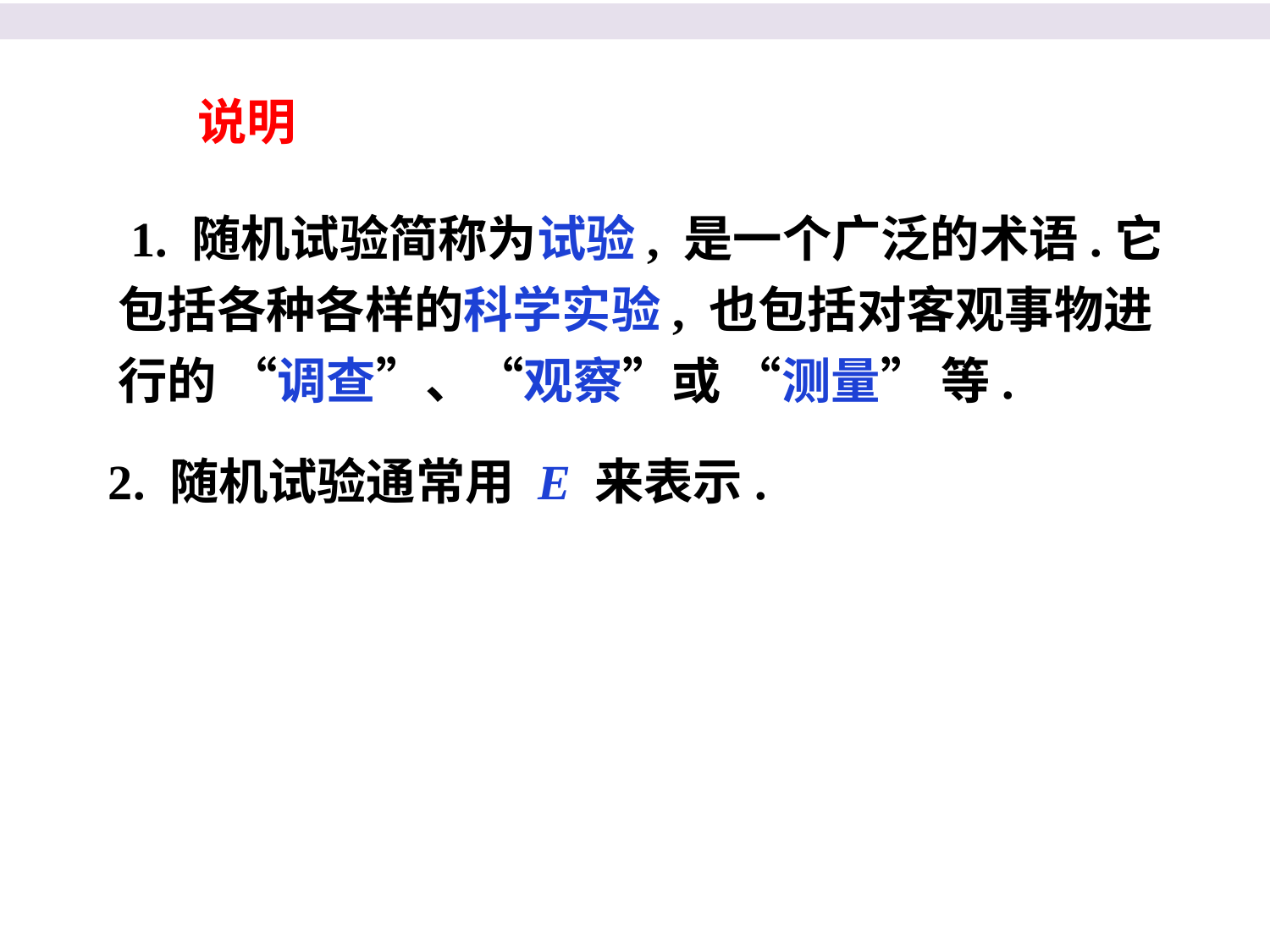

说明
 1. 随机试验简称为试验, 是一个广泛的术语.它包括各种各样的科学实验, 也包括对客观事物进行的 “调查”、“观察”或 “测量” 等.
 2. 随机试验通常用 E 来表示.